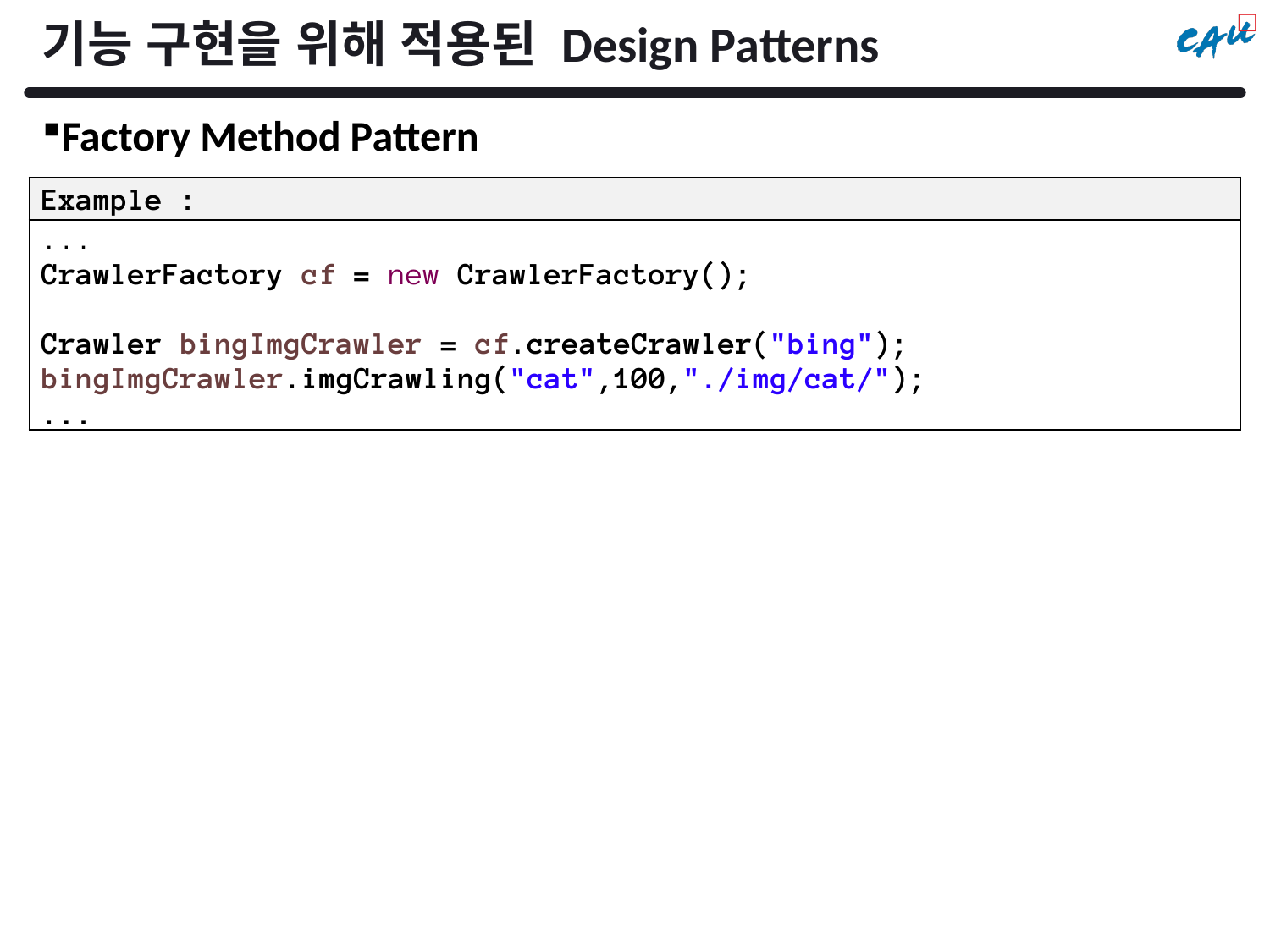

# 기능 구현을 위해 적용된 Design Patterns
Factory Method Pattern
| Example : |
| --- |
| ... CrawlerFactory cf = new CrawlerFactory();   Crawler bingImgCrawler = cf.createCrawler("bing"); bingImgCrawler.imgCrawling("cat",100,"./img/cat/"); ... |